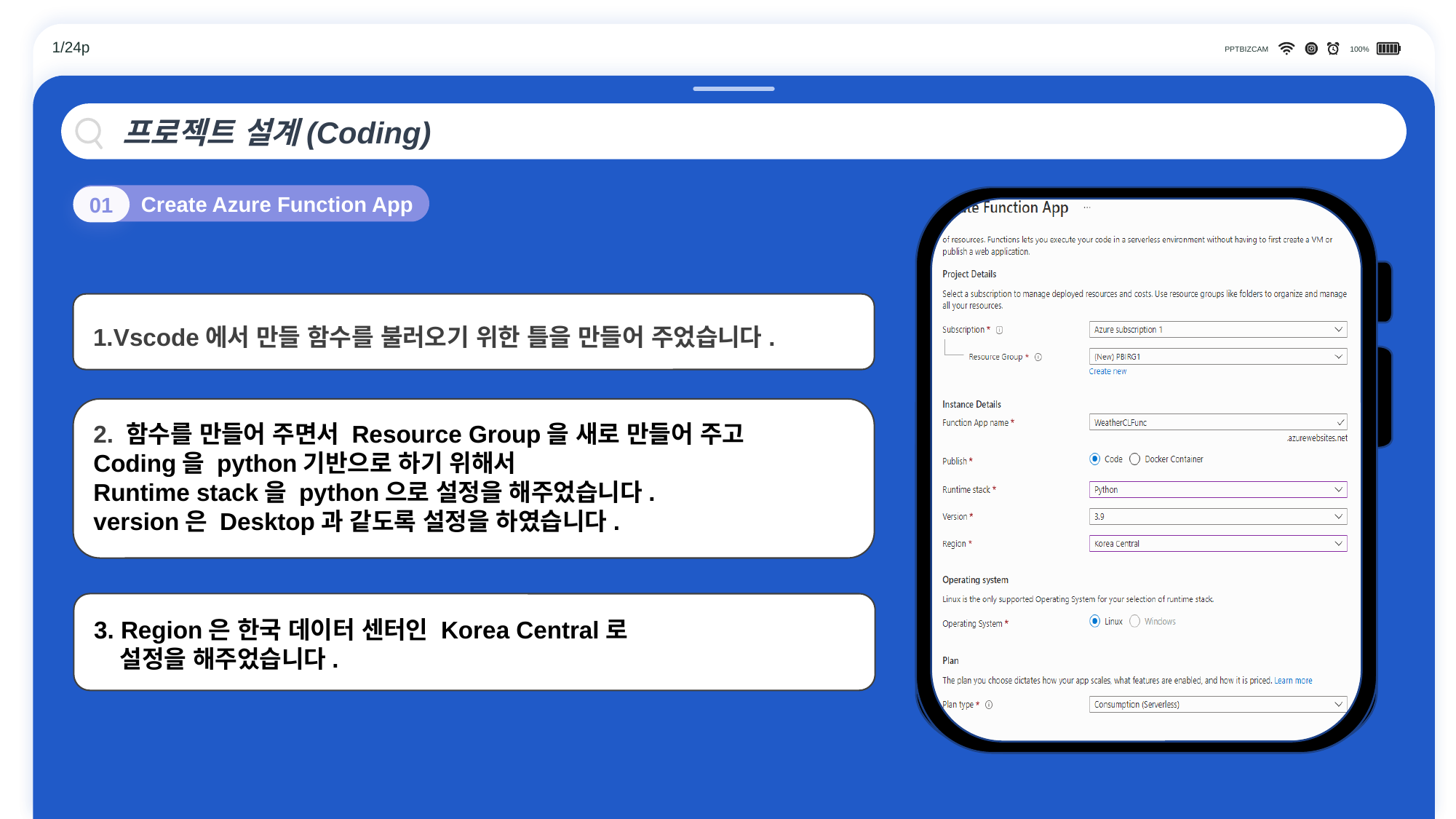

1/24p

PPTBIZCAM
100%

프로젝트 설계(Coding)

Create Azure Function App
01

1.Vscode에서 만들 함수를 불러오기 위한 틀을 만들어 주었습니다.

2. 함수를 만들어 주면서 Resource Group을 새로 만들어 주고        Coding을 python기반으로 하기 위해서
Runtime stack을 python으로 설정을 해주었습니다.
version은 Desktop과 같도록 설정을 하였습니다.

3. Region은 한국 데이터 센터인 Korea Central로
   설정을 해주었습니다.